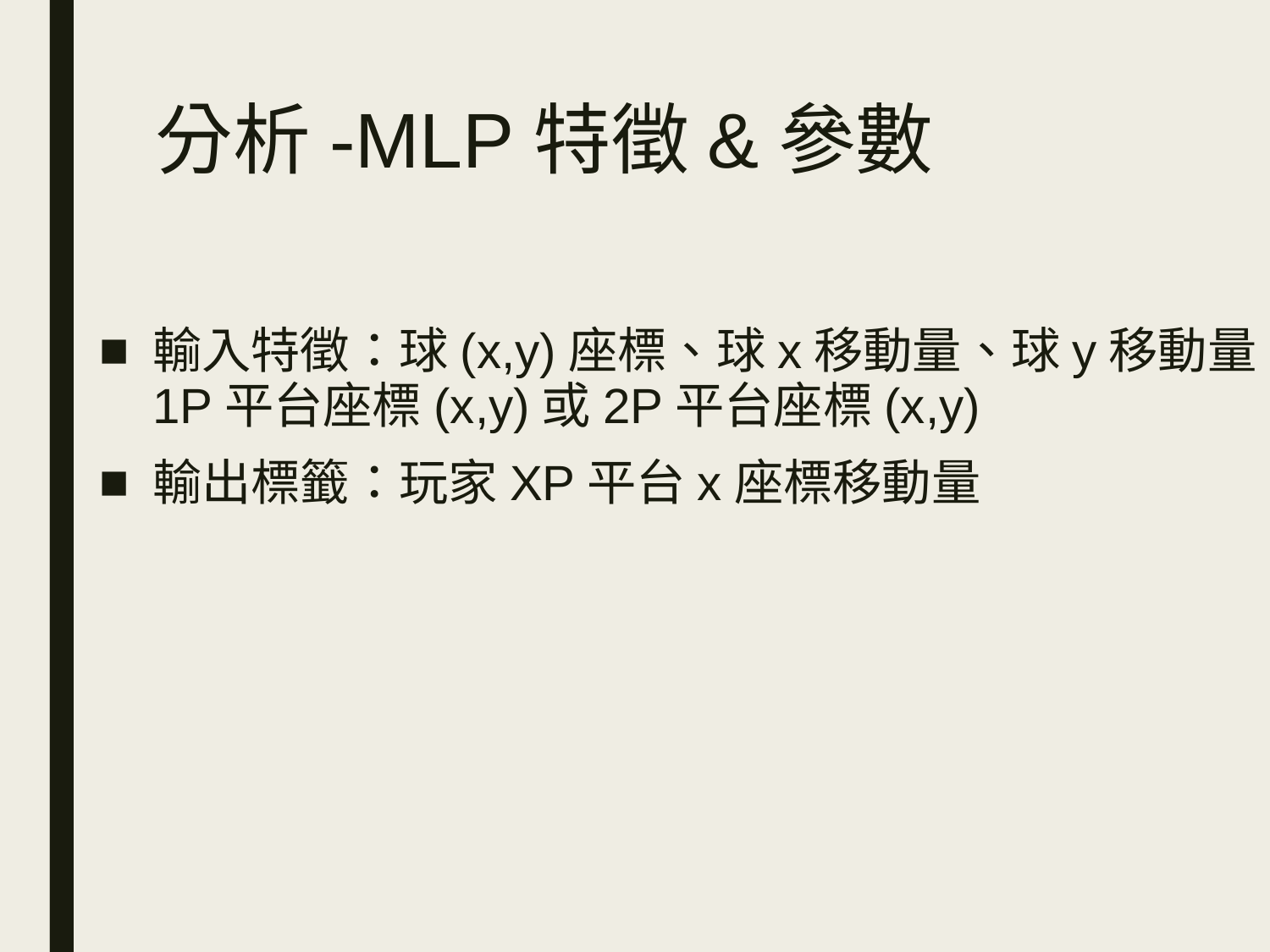

# 分析-MLP特徵&參數
輸入特徵：球(x,y)座標、球x移動量、球y移動量、1P平台座標(x,y)或2P平台座標(x,y)
輸出標籤：玩家XP平台x座標移動量